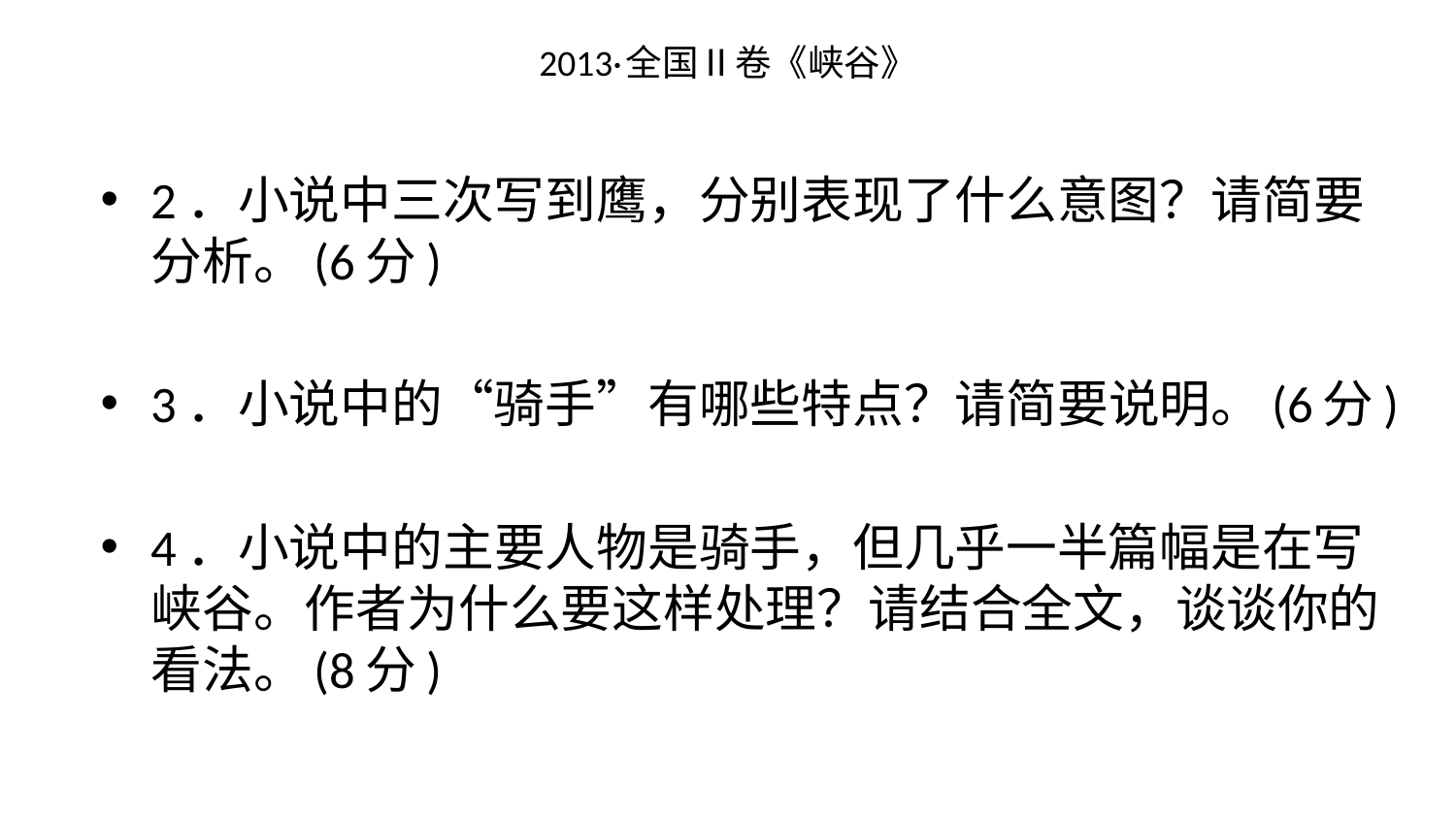

# 2013·全国Ⅱ卷《峡谷》
2．小说中三次写到鹰，分别表现了什么意图？请简要分析。(6分)

3．小说中的“骑手”有哪些特点？请简要说明。(6分)

4．小说中的主要人物是骑手，但几乎一半篇幅是在写峡谷。作者为什么要这样处理？请结合全文，谈谈你的看法。(8分)